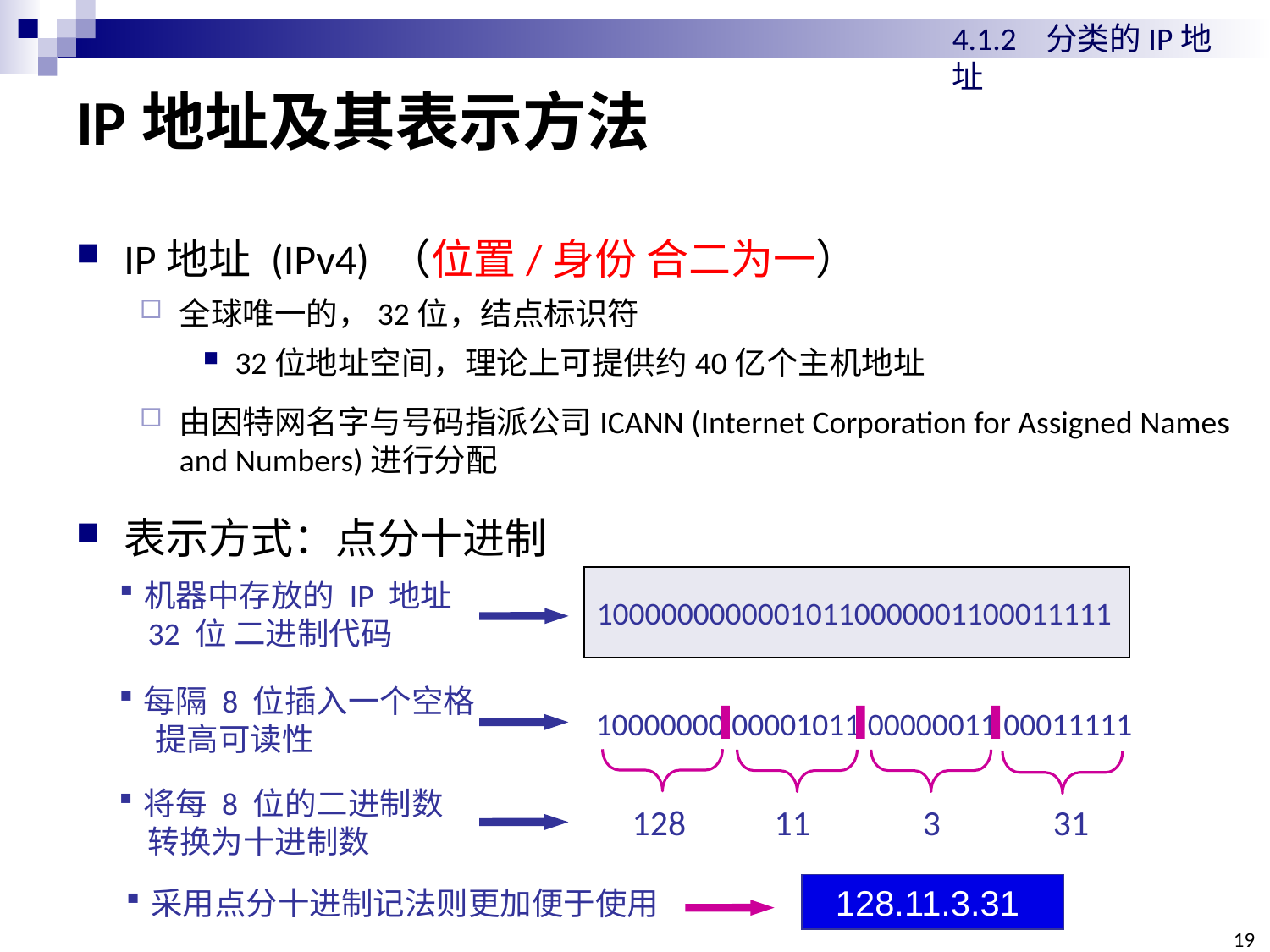

4.1.2   分类的IP地址
# IP地址及其表示方法
IP地址 (IPv4) （位置/身份 合二为一）
全球唯一的，32位，结点标识符
32位地址空间，理论上可提供约40亿个主机地址
由因特网名字与号码指派公司ICANN (Internet Corporation for Assigned Names and Numbers)进行分配
表示方式：点分十进制
10000000000010110000001100011111
机器中存放的 IP 地址
      32 位 二进制代码

每隔 8 位插入一个空格
    提高可读性
10000000 00001011 00000011 00011111

将每 8 位的二进制数
   转换为十进制数
 128              11              3              31

128.11.3.31
采用点分十进制记法则更加便于使用

19